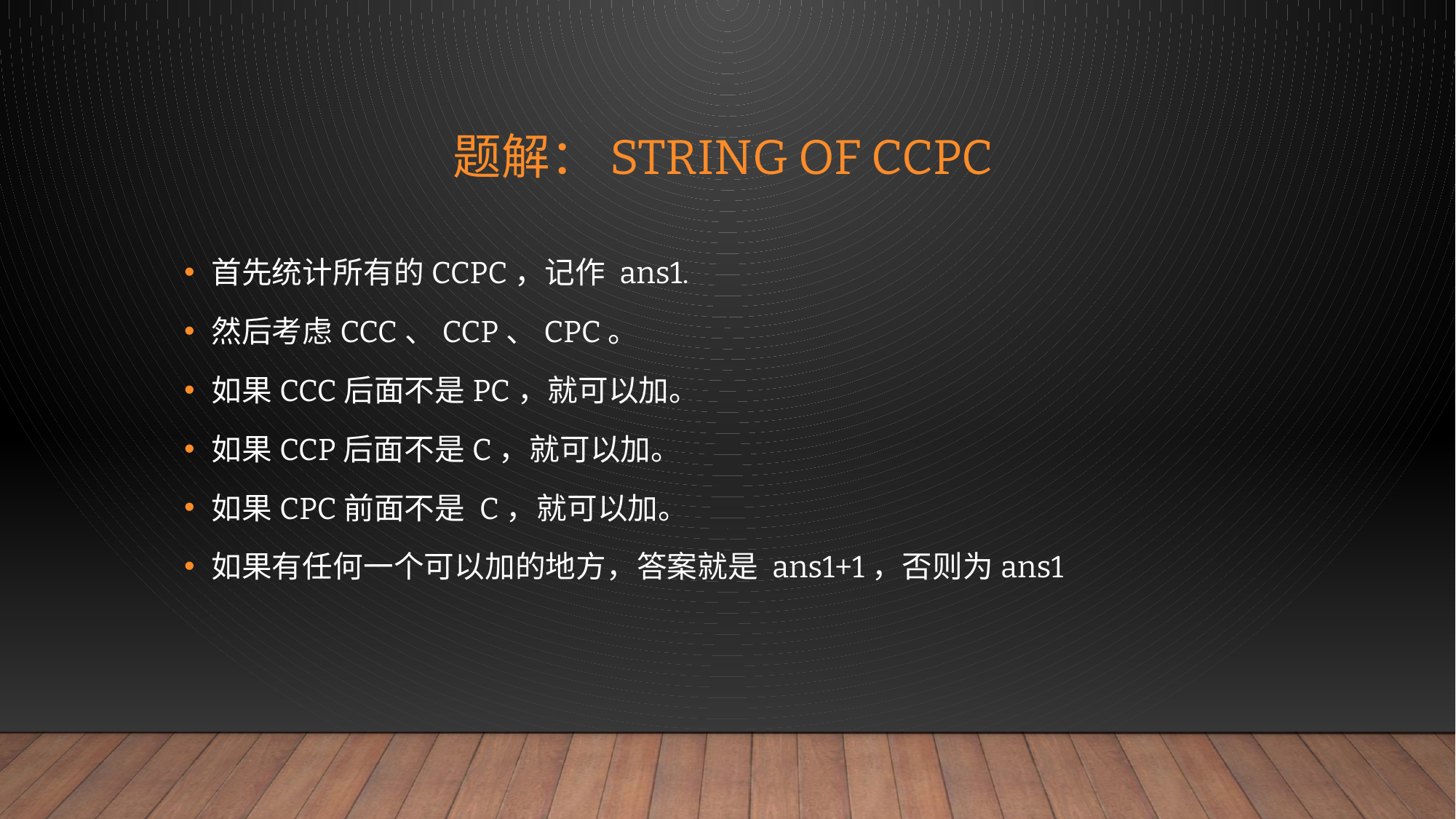

# 题解：String of CCPC
首先统计所有的CCPC，记作 ans1.
然后考虑CCC、CCP、CPC。
如果CCC后面不是PC，就可以加。
如果CCP后面不是C，就可以加。
如果CPC前面不是 C，就可以加。
如果有任何一个可以加的地方，答案就是 ans1+1，否则为ans1